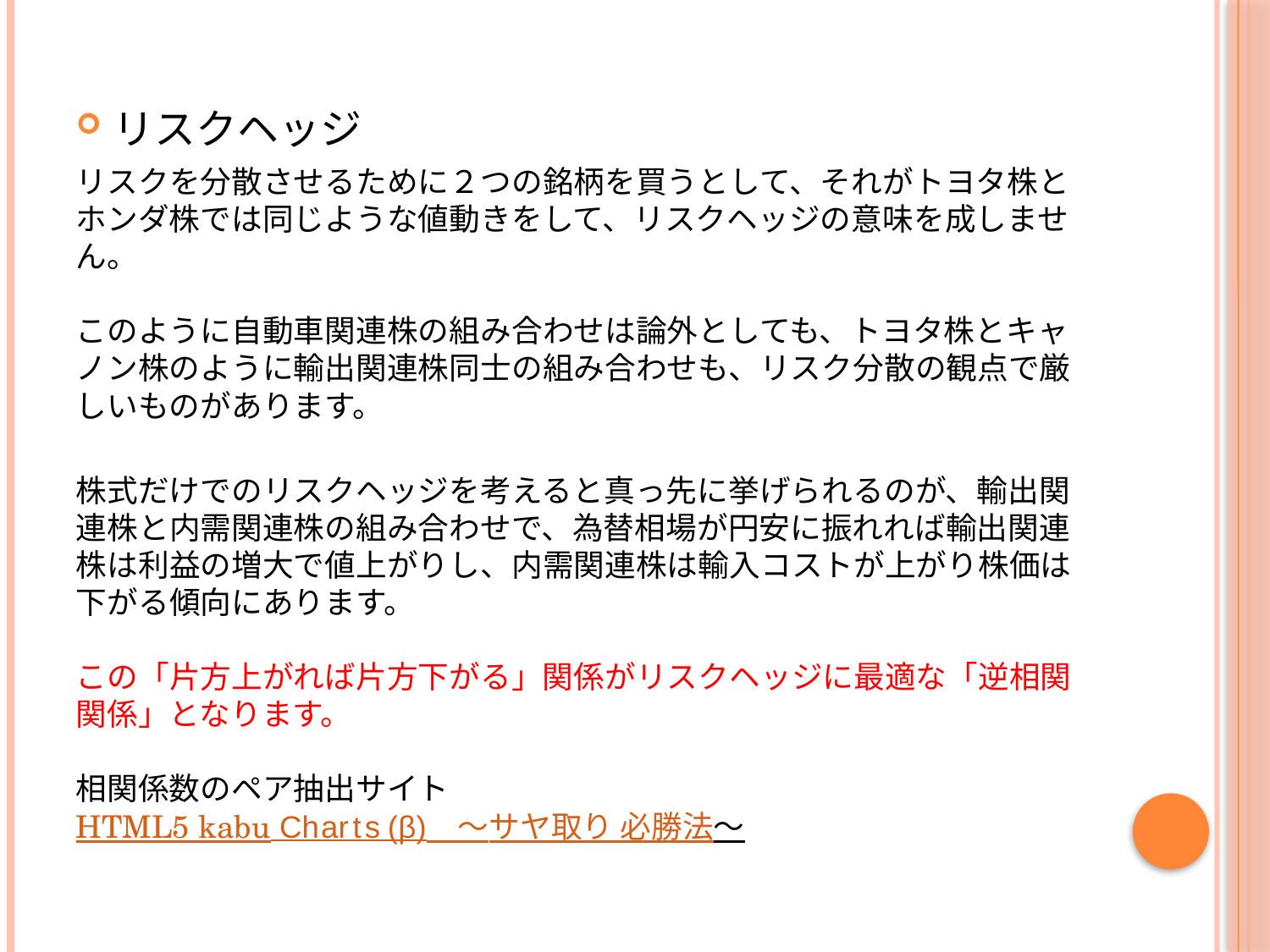

リスクヘッジ
リスクを分散させるために２つの銘柄を買うとして、それがトヨタ株とホンダ株では同じような値動きをして、リスクヘッジの意味を成しません。
このように自動車関連株の組み合わせは論外としても、トヨタ株とキャノン株のように輸出関連株同士の組み合わせも、リスク分散の観点で厳しいものがあります。
株式だけでのリスクヘッジを考えると真っ先に挙げられるのが、輸出関連株と内需関連株の組み合わせで、為替相場が円安に振れれば輸出関連株は利益の増大で値上がりし、内需関連株は輸入コストが上がり株価は下がる傾向にあります。
この「片方上がれば片方下がる」関係がリスクヘッジに最適な「逆相関関係」となります。
相関係数のペア抽出サイト
HTML5 kabu Charts (β)　〜サヤ取り 必勝法〜